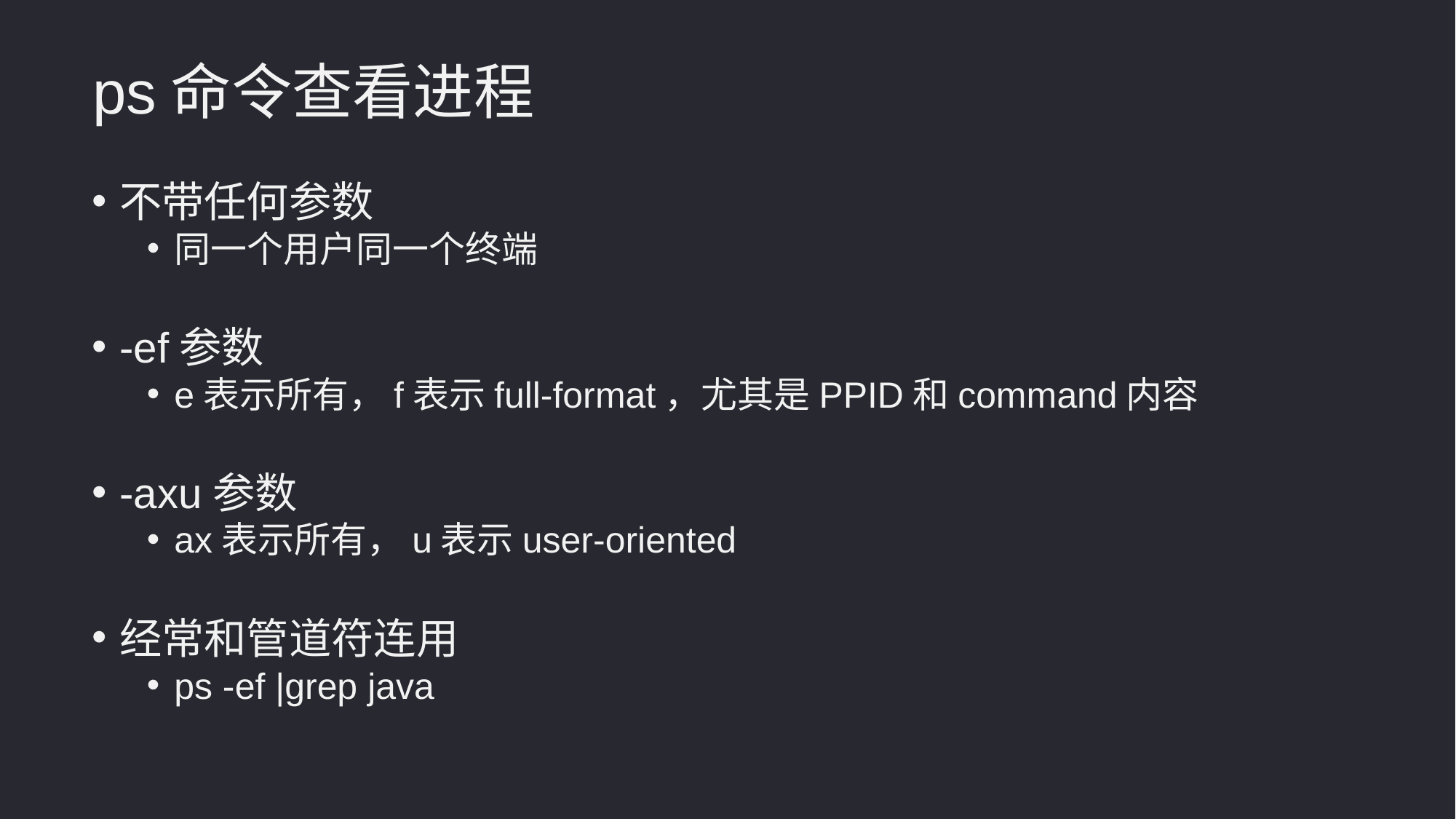

ps命令查看进程
不带任何参数
同一个用户同一个终端

-ef参数
e表示所有，f表示full-format，尤其是PPID和command内容

-axu参数
ax表示所有，u表示user-oriented

经常和管道符连用
ps -ef |grep java